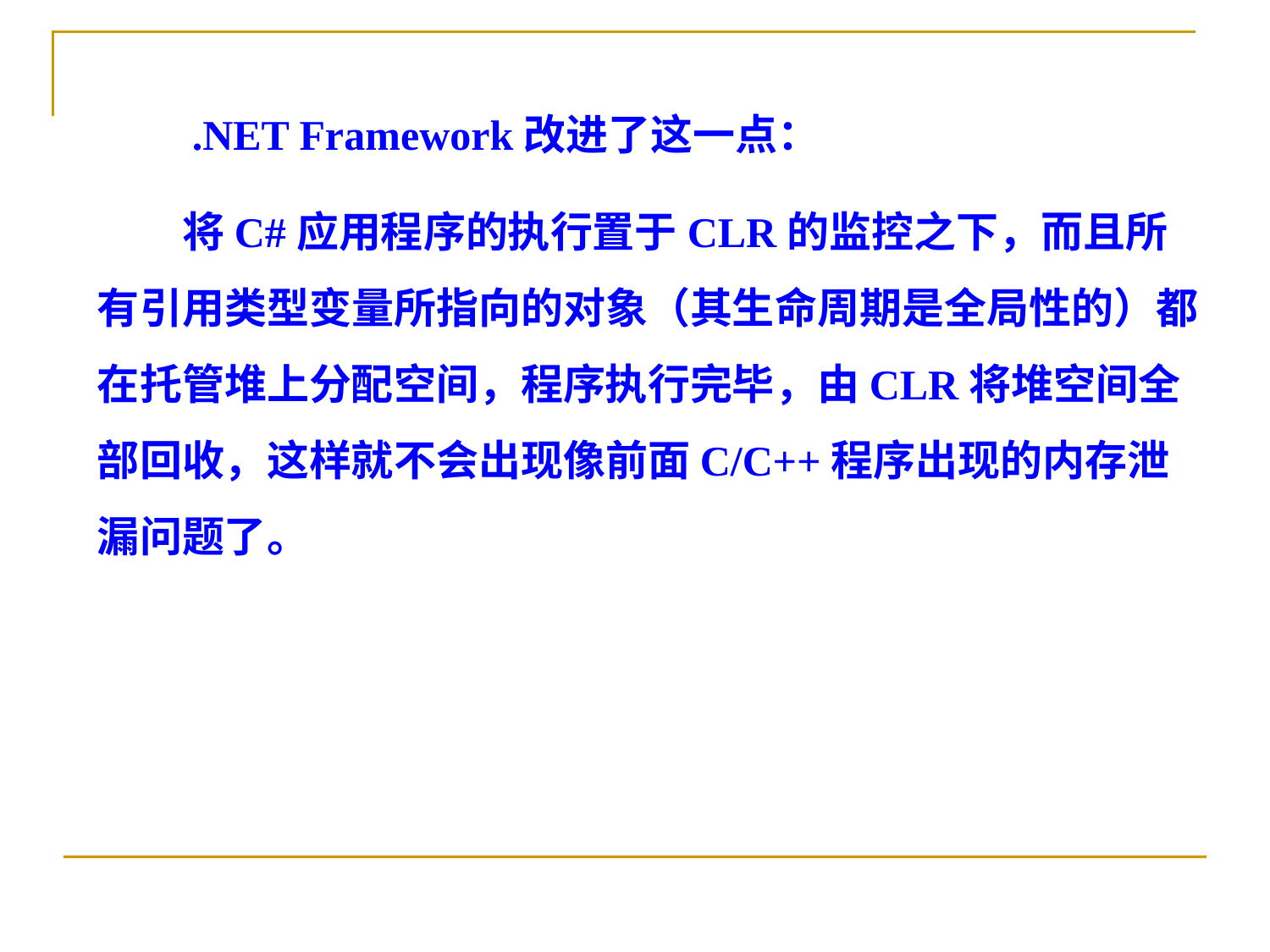

.NET Framework改进了这一点：
　　将C#应用程序的执行置于CLR的监控之下，而且所有引用类型变量所指向的对象（其生命周期是全局性的）都在托管堆上分配空间，程序执行完毕，由CLR将堆空间全部回收，这样就不会出现像前面C/C++程序出现的内存泄漏问题了。